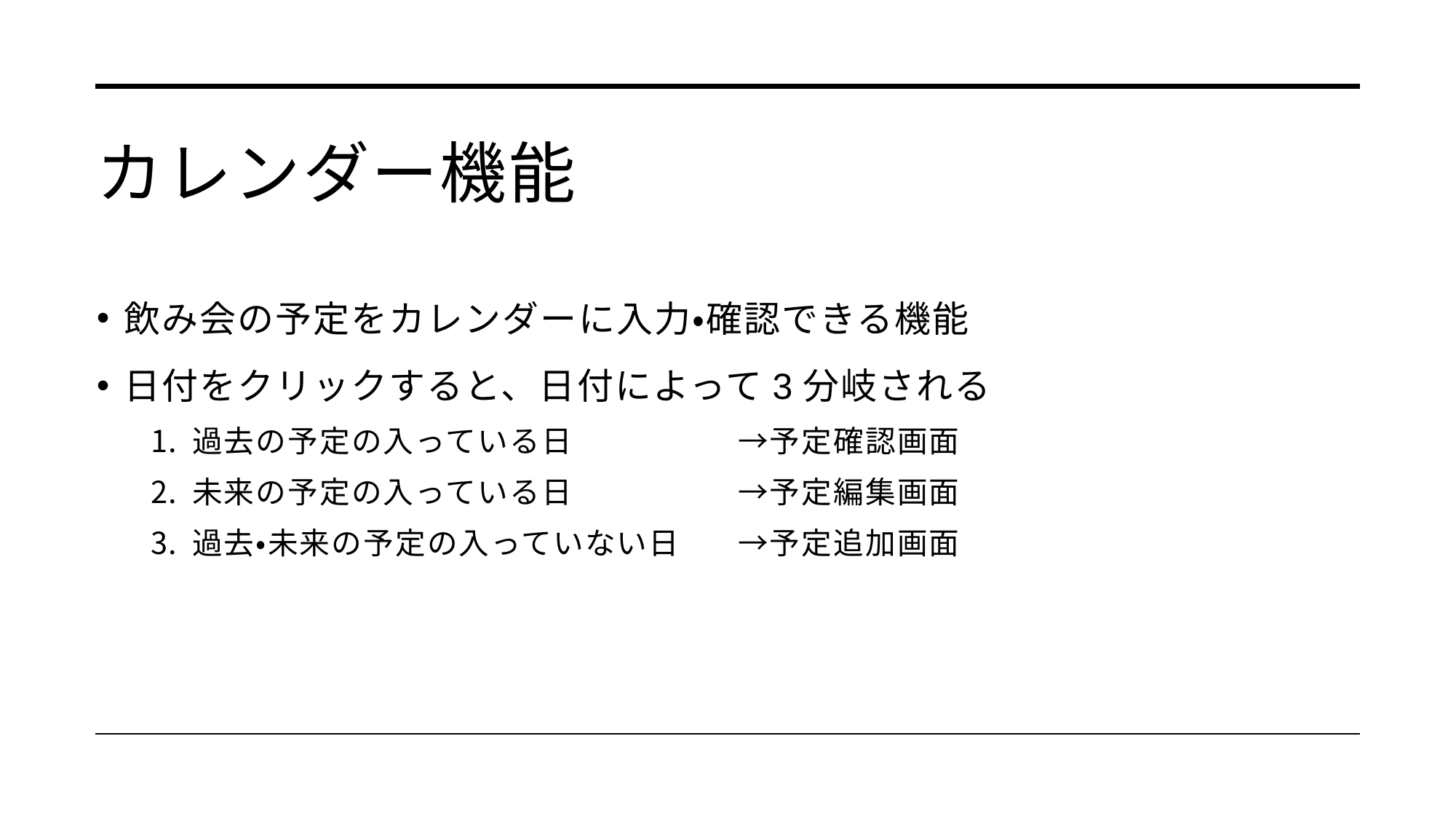

# カレンダー機能
飲み会の予定をカレンダーに入力・確認できる機能
日付をクリックすると、日付によって3分岐される
過去の予定の入っている日		→予定確認画面
未来の予定の入っている日		→予定編集画面
過去・未来の予定の入っていない日	→予定追加画面